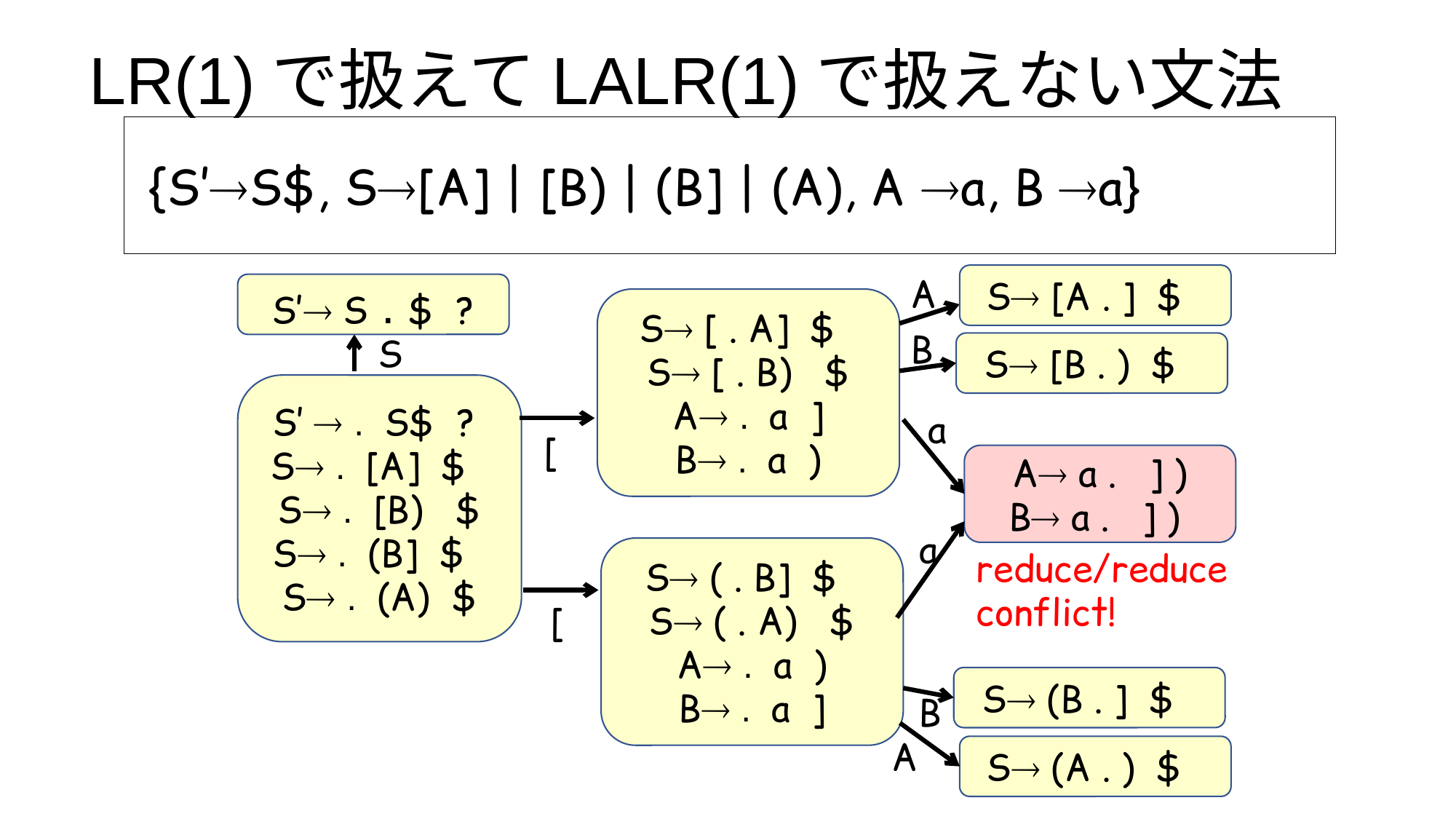

LR(1)で扱えてLALR(1)で扱えない文法
 {S’→S$, S→[A] | [B) | (B] | (A), A →a, B →a}
S→ [A . ]  $
A
S’→ S . $  ?
S→ [ . A]  $
S→ [ . B)   $
A→ .  a  ]
B→ .  a  )
B
S
S→ [B . )  $
S’ → .  S$  ?
S→ .  [A]  $
S→ .  [B)   $
S→ .  (B]  $
S→ .  (A)  $
a
[
A→ a .   ] )
B→ a .   ] )
a
S→ ( . B]  $
S→ ( . A)   $
A→ .  a  )
B→ .  a  ]
reduce/reduce
conflict!
[
S→ (B . ]  $
B
A
S→ (A . )  $